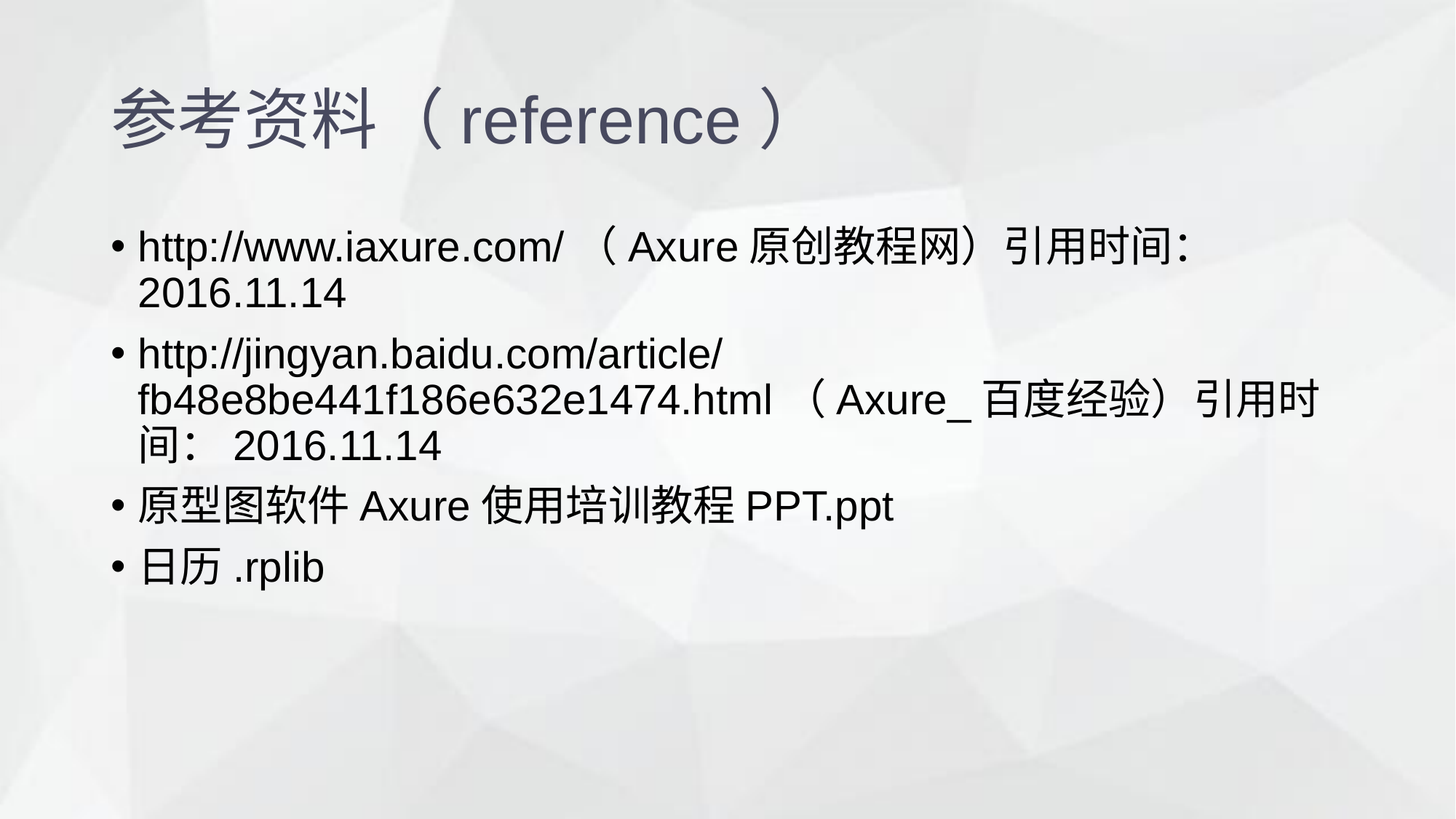

参考资料（reference）
http://www.iaxure.com/（Axure原创教程网）引用时间：2016.11.14
http://jingyan.baidu.com/article/fb48e8be441f186e632e1474.html（Axure_百度经验）引用时间：2016.11.14
原型图软件Axure使用培训教程PPT.ppt
日历.rplib